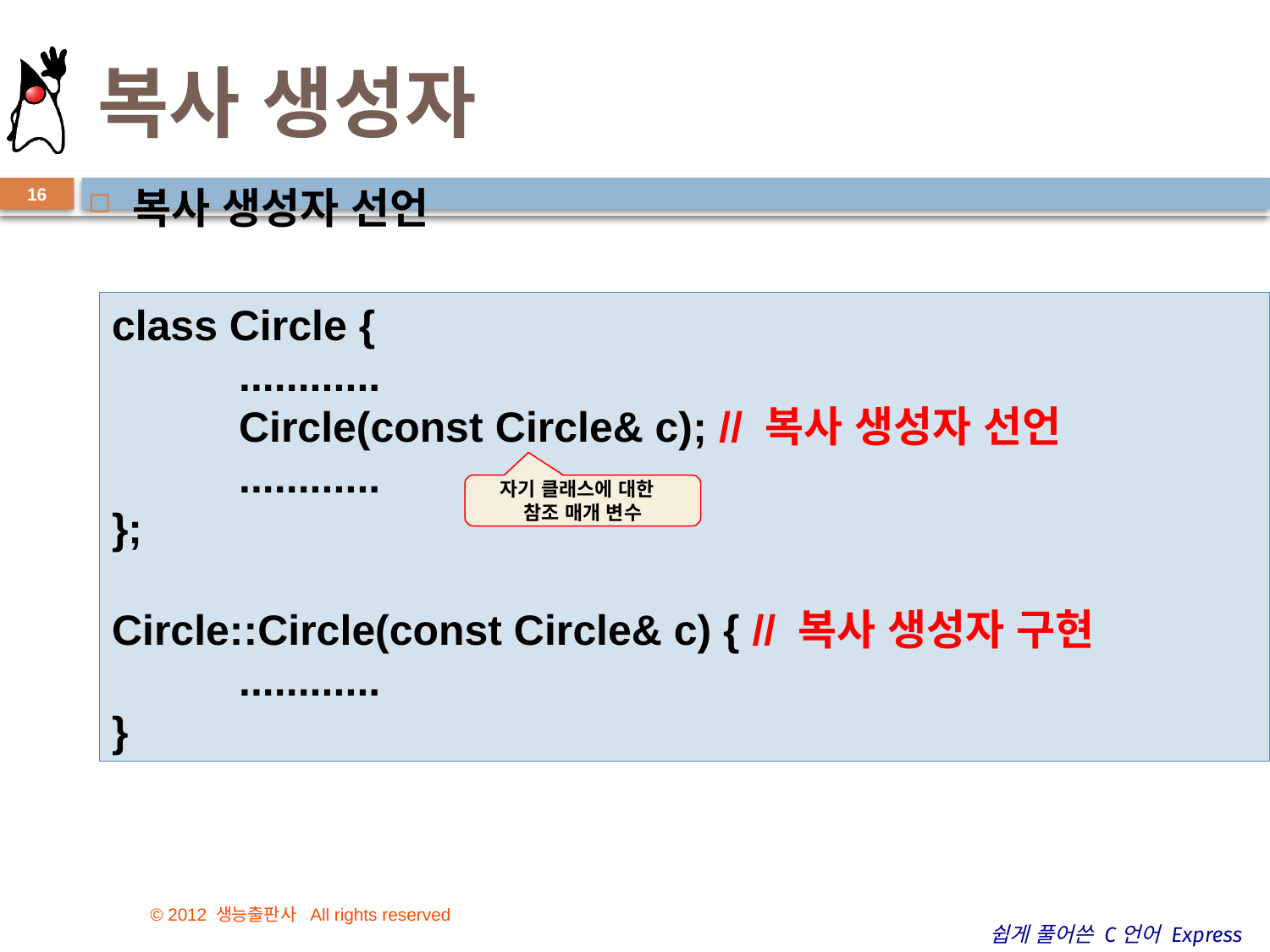

# 복사 생성자
복사 생성자 선언
16
class Circle {
	............
	Circle(const Circle& c); // 복사 생성자 선언
	............
};

Circle::Circle(const Circle& c) { // 복사 생성자 구현
	............
}
자기 클래스에 대한
참조 매개 변수